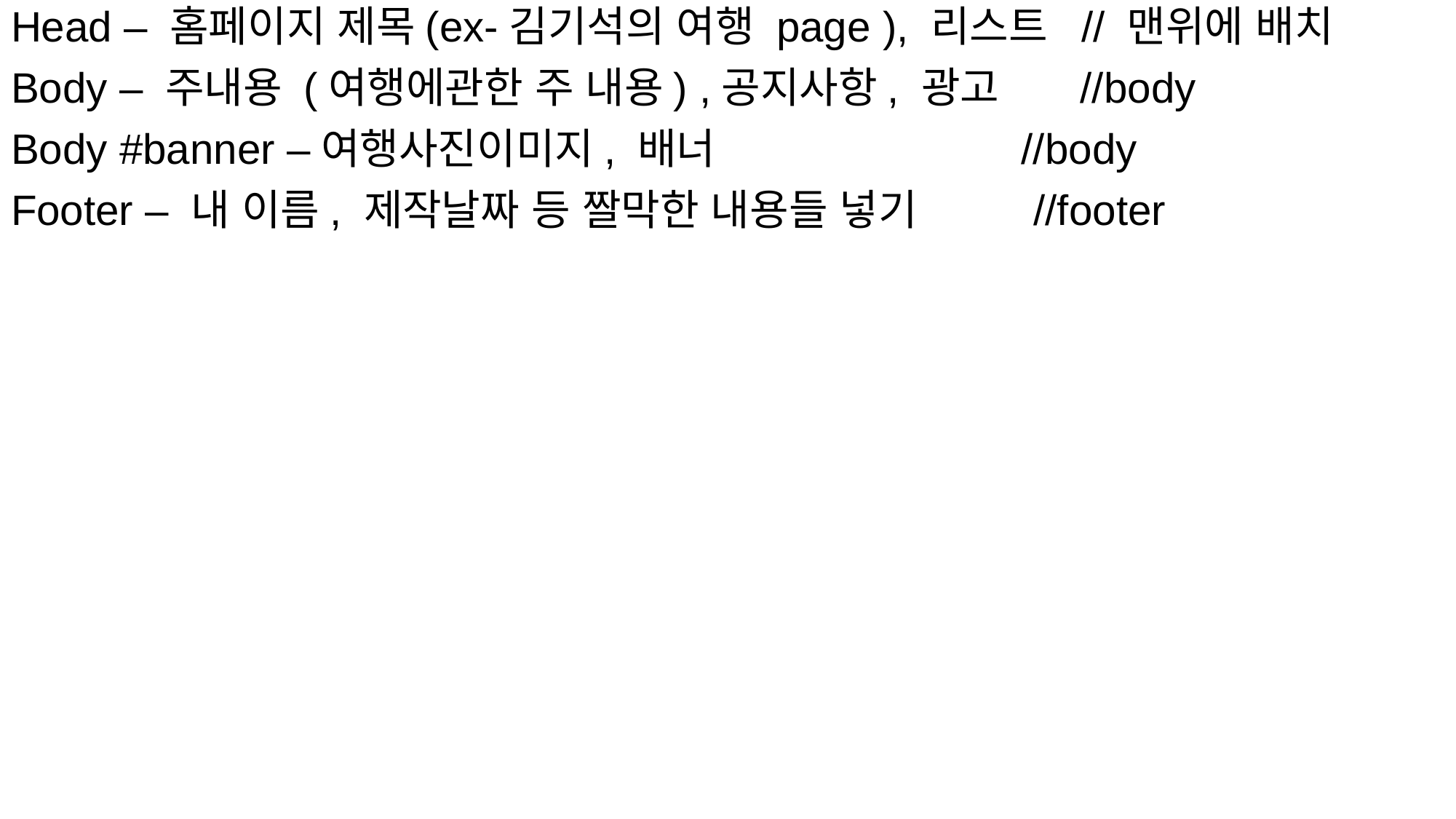

Head – 홈페이지 제목(ex-김기석의 여행 page ), 리스트  // 맨위에 배치
Body – 주내용 (여행에관한 주 내용) ,공지사항, 광고      //body
Body #banner –여행사진이미지, 배너                         //body
Footer – 내 이름, 제작날짜 등 짤막한 내용들 넣기         //footer